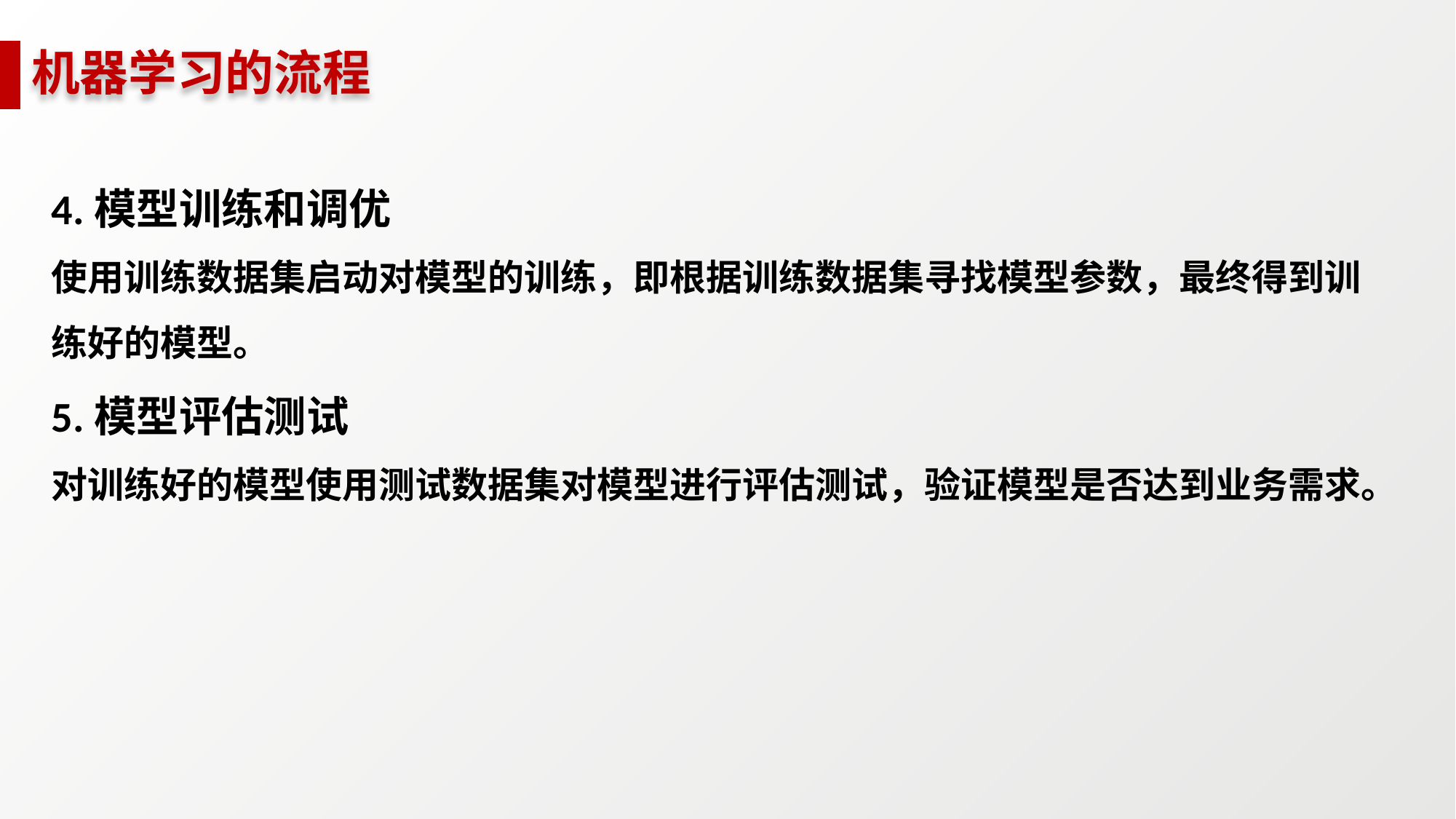

# 机器学习的流程
4.模型训练和调优
使用训练数据集启动对模型的训练，即根据训练数据集寻找模型参数，最终得到训练好的模型。
5.模型评估测试
对训练好的模型使用测试数据集对模型进行评估测试，验证模型是否达到业务需求。